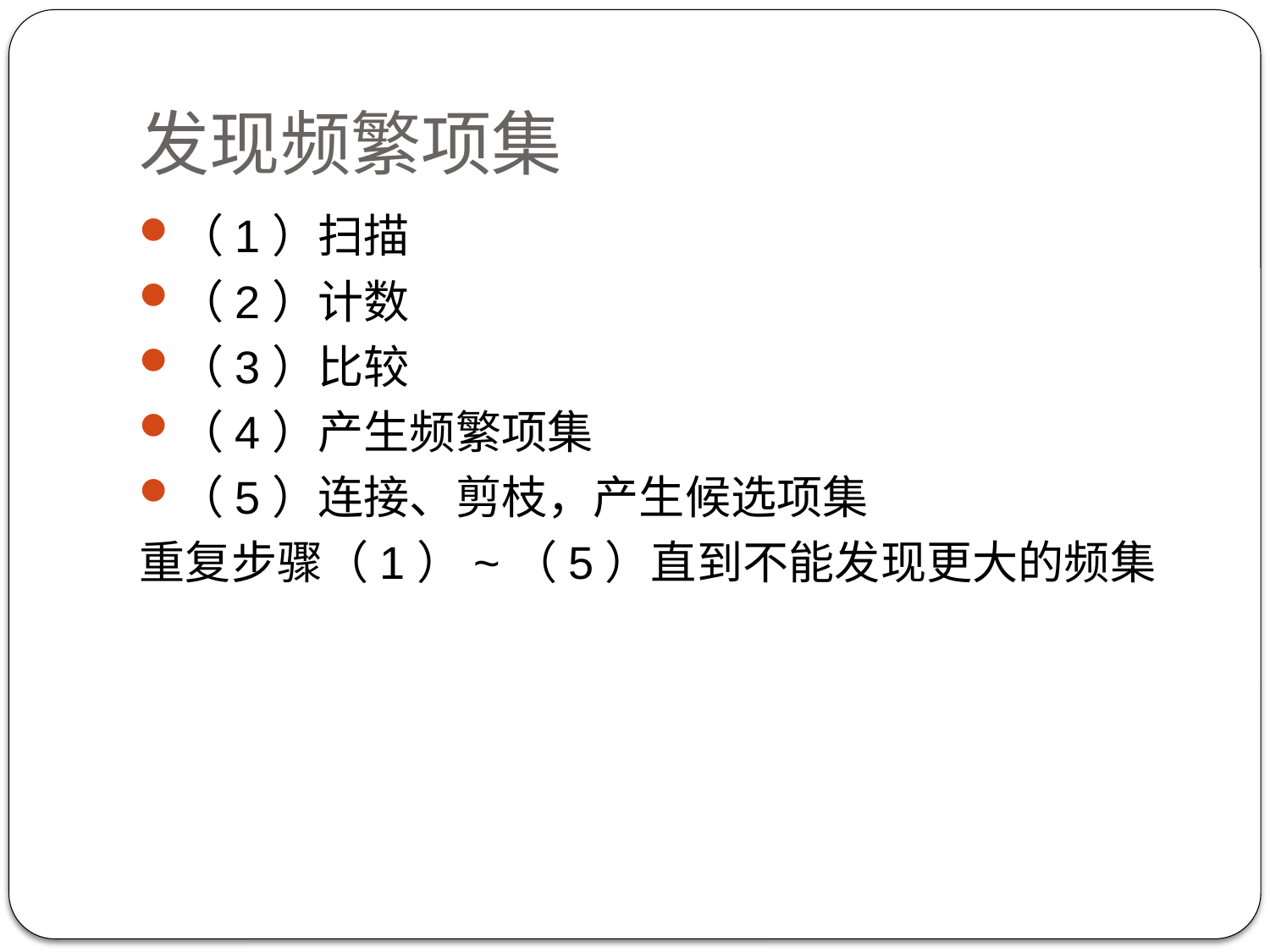

# 发现频繁项集
（1）扫描
（2）计数
（3）比较
（4）产生频繁项集
（5）连接、剪枝，产生候选项集
重复步骤（1）~（5）直到不能发现更大的频集